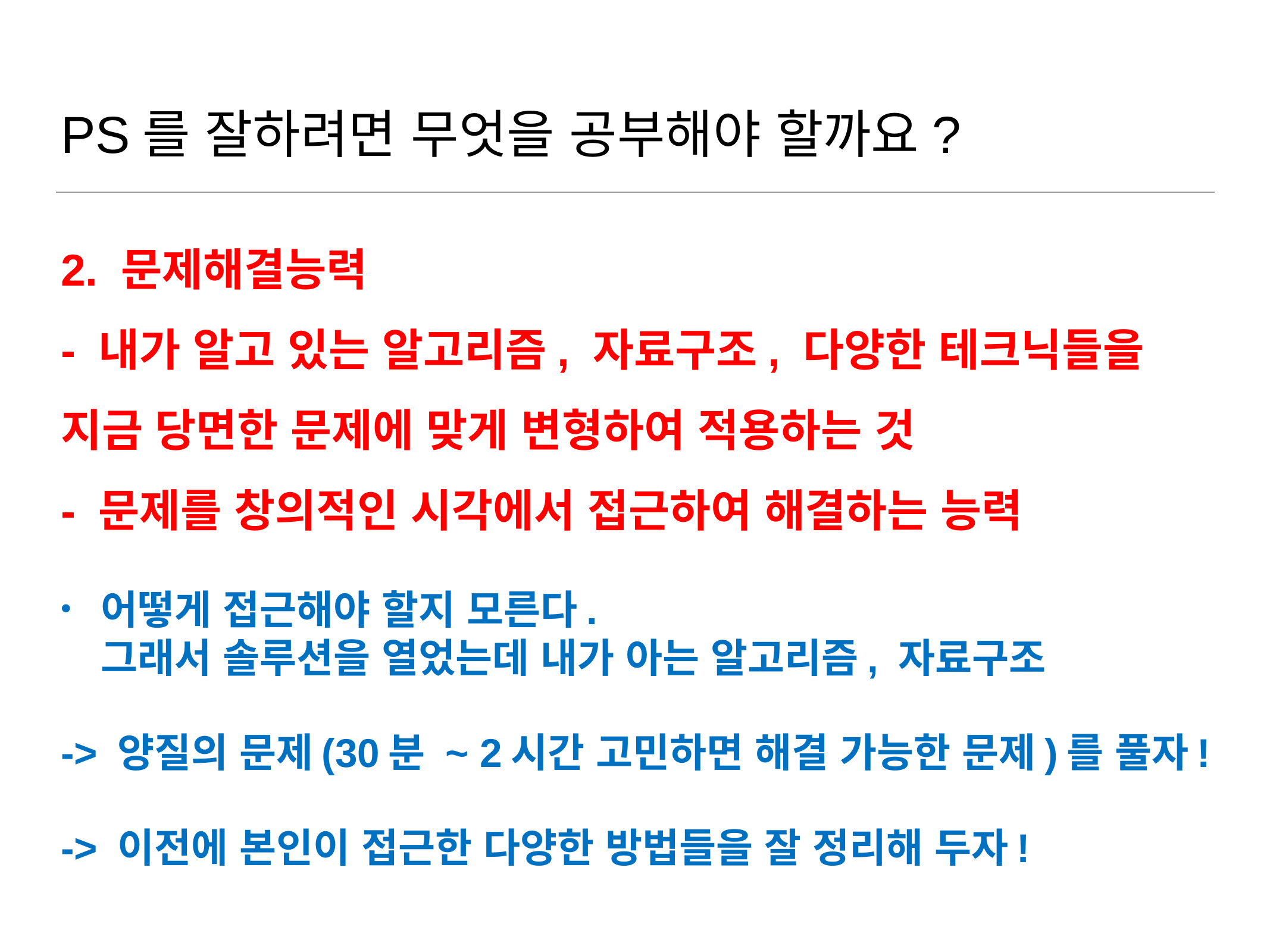

# PS를 잘하려면 무엇을 공부해야 할까요?
2. 문제해결능력
- 내가 알고 있는 알고리즘, 자료구조, 다양한 테크닉들을 지금 당면한 문제에 맞게 변형하여 적용하는 것
- 문제를 창의적인 시각에서 접근하여 해결하는 능력

어떻게 접근해야 할지 모른다.
그래서 솔루션을 열었는데 내가 아는 알고리즘, 자료구조
-> 양질의 문제(30분 ~ 2시간 고민하면 해결 가능한 문제)를 풀자!
-> 이전에 본인이 접근한 다양한 방법들을 잘 정리해 두자!